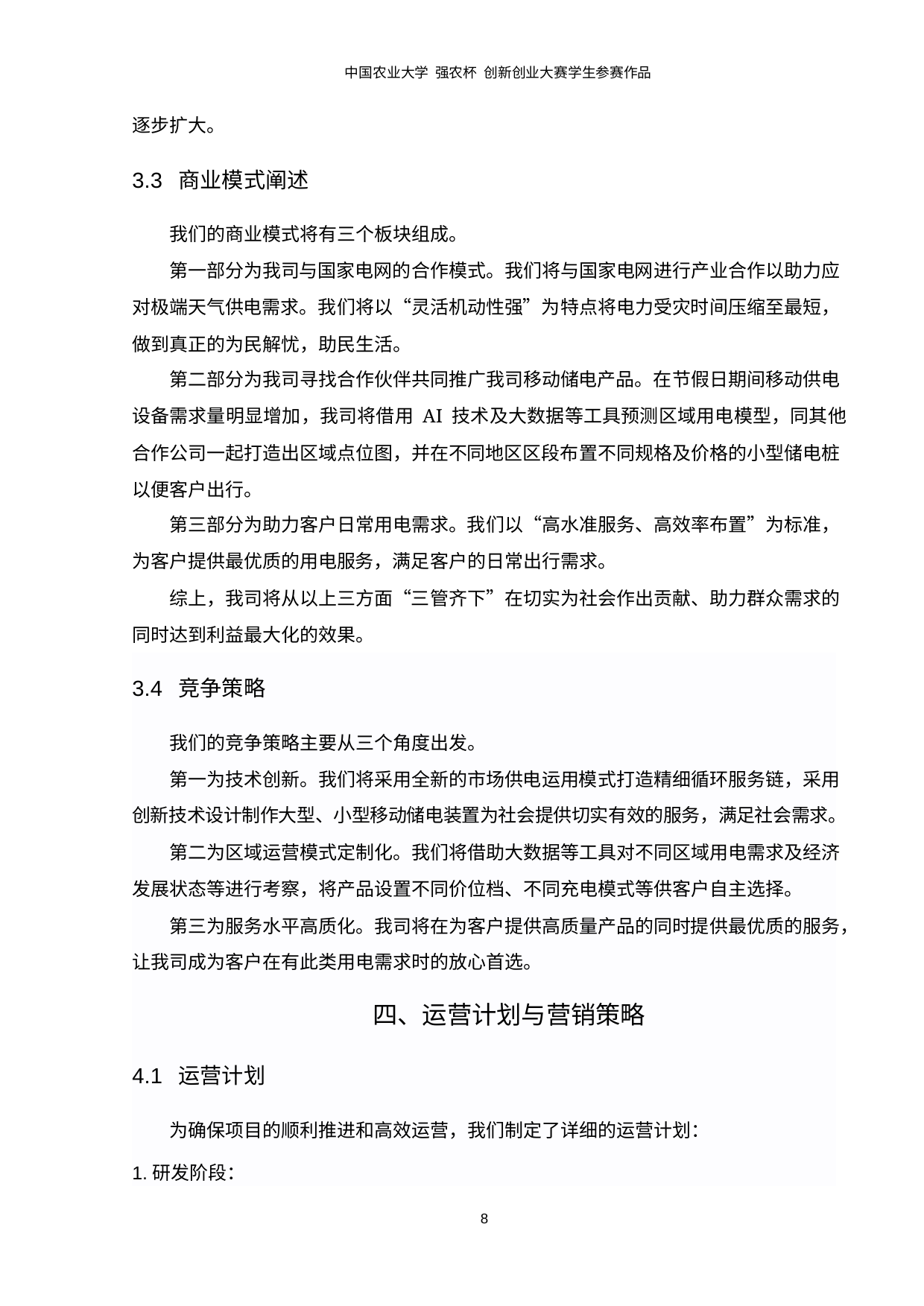

中国农业大学 强农杯 创新创业大赛学生参赛作品
逐步扩大。
3.3 商业模式阐述
我们的商业模式将有三个板块组成。
第一部分为我司与国家电网的合作模式。我们将与国家电网进行产业合作以助力应
对极端天气供电需求。我们将以“灵活机动性强”为特点将电力受灾时间压缩至最短，
做到真正的为民解忧，助民生活。
第二部分为我司寻找合作伙伴共同推广我司移动储电产品。在节假日期间移动供电
设备需求量明显增加，我司将借用 AI 技术及大数据等工具预测区域用电模型，同其他
合作公司一起打造出区域点位图，并在不同地区区段布置不同规格及价格的小型储电桩
以便客户出行。
第三部分为助力客户日常用电需求。我们以“高水准服务、高效率布置”为标准，
为客户提供最优质的用电服务，满足客户的日常出行需求。
综上，我司将从以上三方面“三管齐下”在切实为社会作出贡献、助力群众需求的
同时达到利益最大化的效果。

3.4 竞争策略
我们的竞争策略主要从三个角度出发。
第一为技术创新。我们将采用全新的市场供电运用模式打造精细循环服务链，采用
创新技术设计制作大型、小型移动储电装置为社会提供切实有效的服务，满足社会需求。
第二为区域运营模式定制化。我们将借助大数据等工具对不同区域用电需求及经济
发展状态等进行考察，将产品设置不同价位档、不同充电模式等供客户自主选择。
第三为服务水平高质化。我司将在为客户提供高质量产品的同时提供最优质的服务，
让我司成为客户在有此类用电需求时的放心首选。
四、运营计划与营销策略
4.1 运营计划
为确保项目的顺利推进和高效运营，我们制定了详细的运营计划：
1.研发阶段：
8